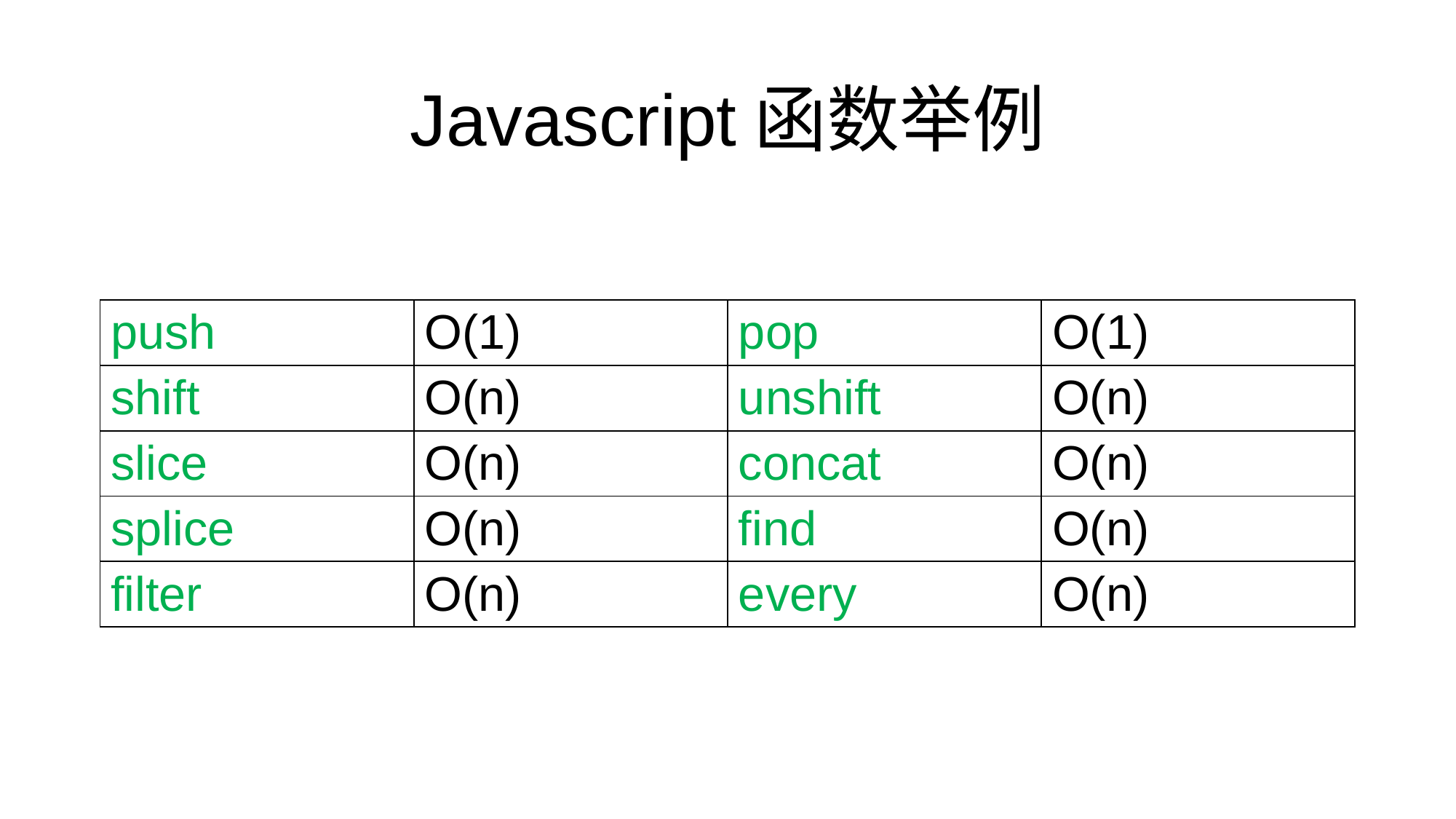

# Javascript函数举例
| push | O(1) | pop | O(1) |
| --- | --- | --- | --- |
| shift | O(n) | unshift | O(n) |
| slice | O(n) | concat | O(n) |
| splice | O(n) | find | O(n) |
| filter | O(n) | every | O(n) |